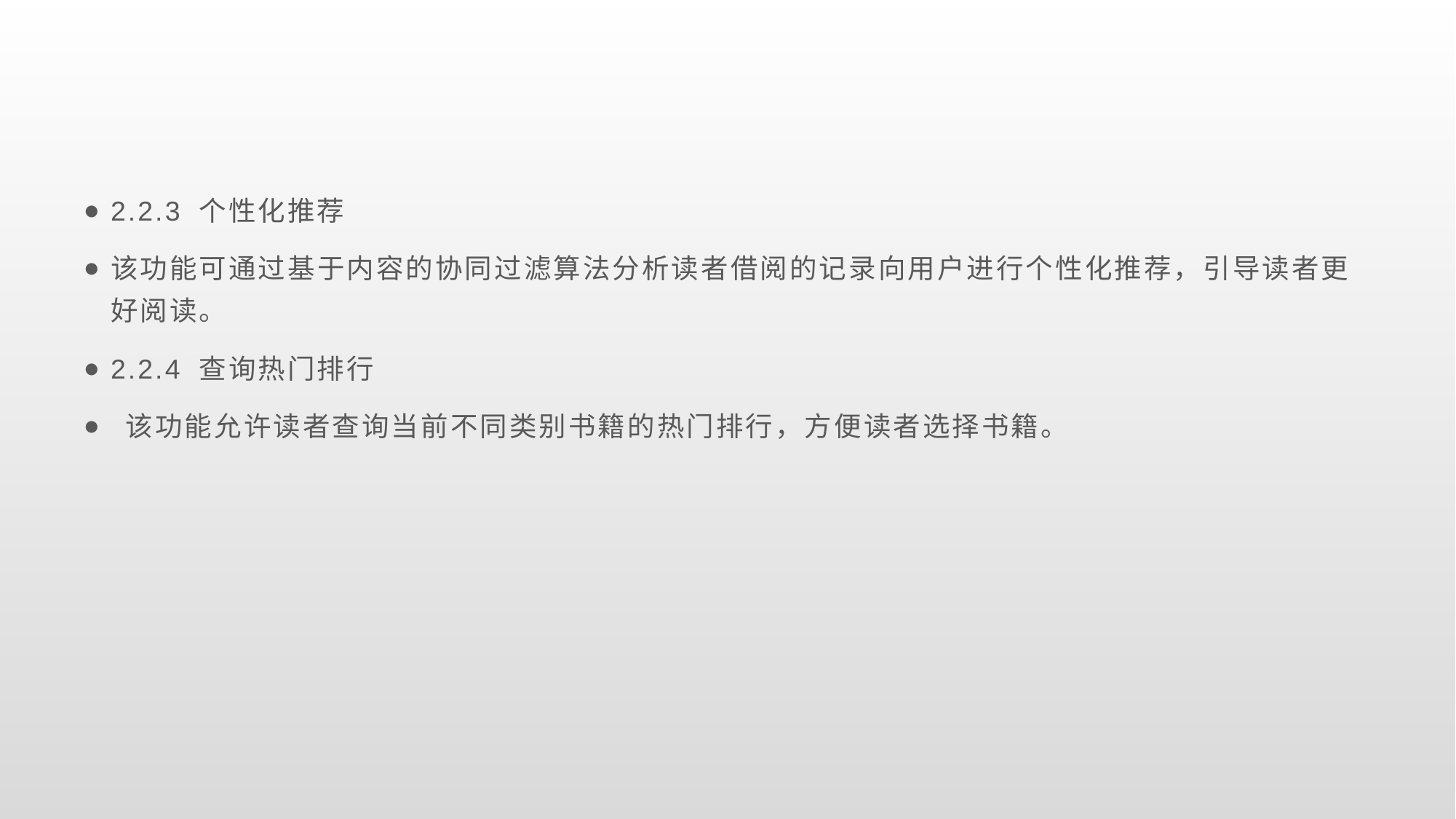

2.2.3 个性化推荐
该功能可通过基于内容的协同过滤算法分析读者借阅的记录向用户进行个性化推荐，引导读者更好阅读。
2.2.4 查询热门排行
 该功能允许读者查询当前不同类别书籍的热门排行，方便读者选择书籍。